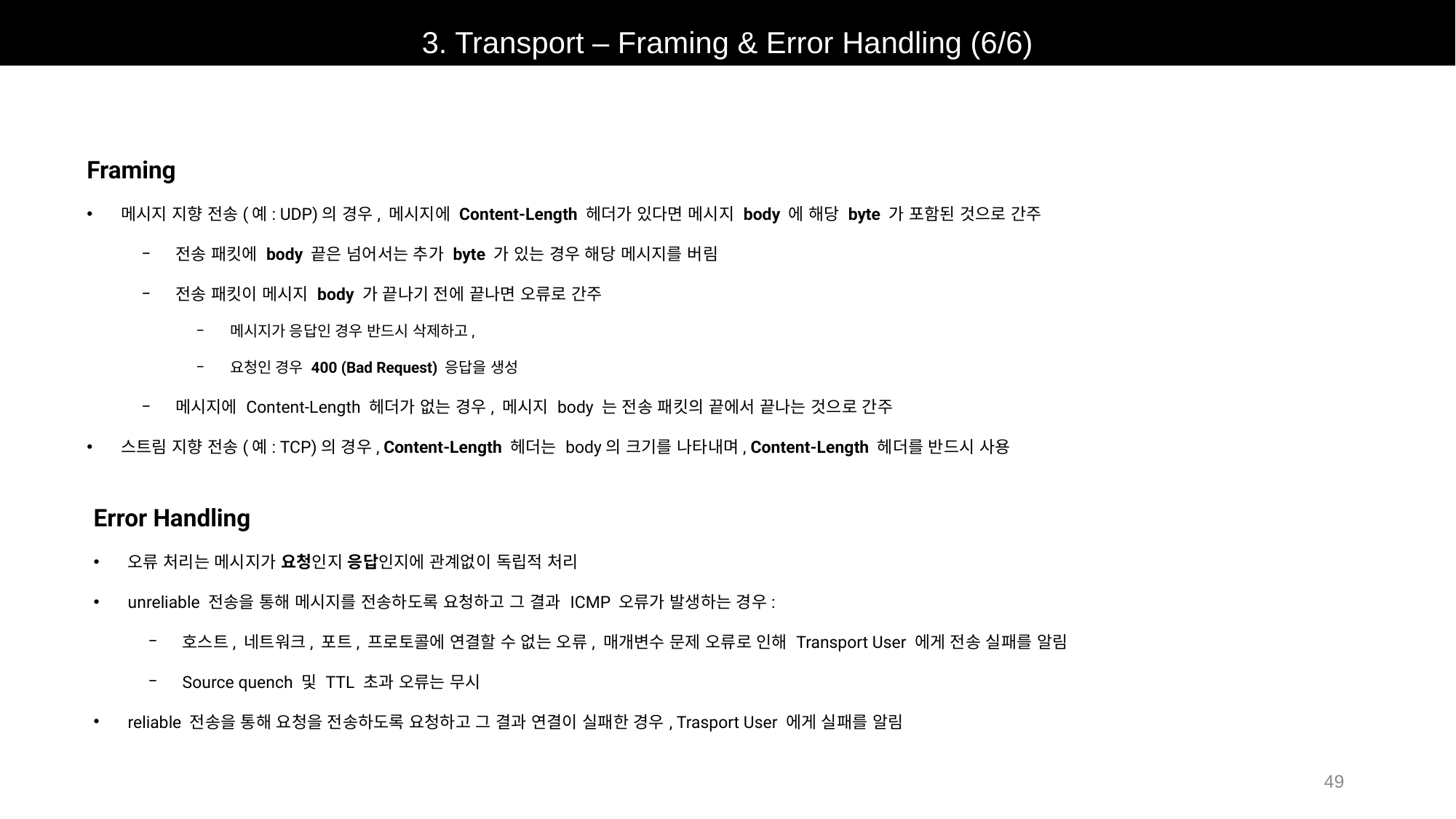

# 3. Transport – Framing & Error Handling (6/6)
Framing
메시지 지향 전송(예: UDP)의 경우, 메시지에 Content-Length 헤더가 있다면 메시지 body 에 해당 byte 가 포함된 것으로 간주
전송 패킷에 body 끝은 넘어서는 추가 byte 가 있는 경우 해당 메시지를 버림
전송 패킷이 메시지 body 가 끝나기 전에 끝나면 오류로 간주
메시지가 응답인 경우 반드시 삭제하고,
요청인 경우 400 (Bad Request) 응답을 생성
메시지에 Content-Length 헤더가 없는 경우, 메시지 body 는 전송 패킷의 끝에서 끝나는 것으로 간주
스트림 지향 전송(예: TCP)의 경우, Content-Length 헤더는 body의 크기를 나타내며, Content-Length 헤더를 반드시 사용
Error Handling
오류 처리는 메시지가 요청인지 응답인지에 관계없이 독립적 처리
unreliable 전송을 통해 메시지를 전송하도록 요청하고 그 결과 ICMP 오류가 발생하는 경우:
호스트, 네트워크, 포트, 프로토콜에 연결할 수 없는 오류, 매개변수 문제 오류로 인해 Transport User 에게 전송 실패를 알림
Source quench 및 TTL 초과 오류는 무시
reliable 전송을 통해 요청을 전송하도록 요청하고 그 결과 연결이 실패한 경우, Trasport User 에게 실패를 알림
49